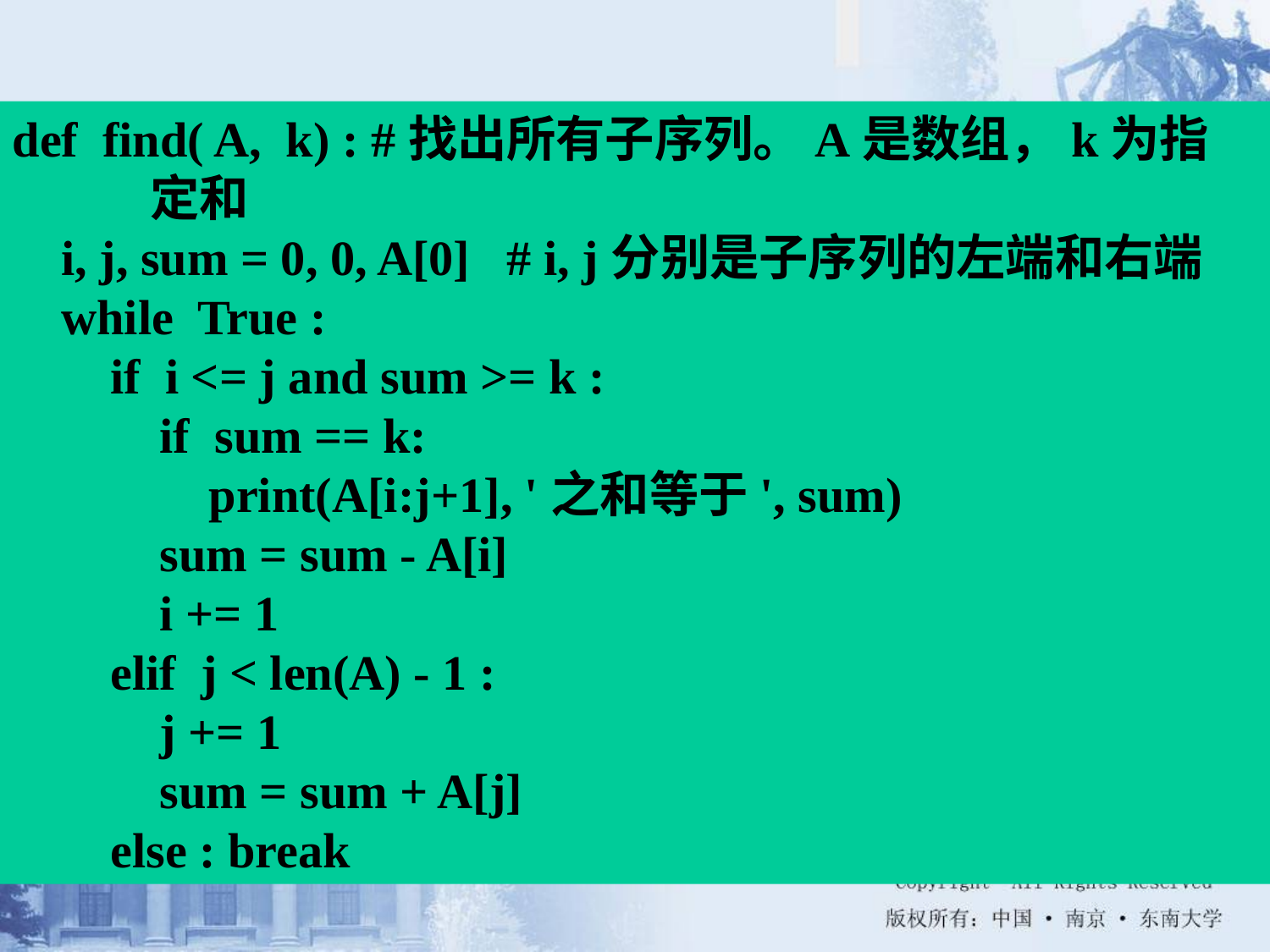

def  find( A,  k) : #找出所有子序列。A是数组，k为指定和
    i, j, sum = 0, 0, A[0]   # i, j分别是子序列的左端和右端
    while  True :
        if  i <= j and sum >= k :
            if  sum == k:
                print(A[i:j+1], '之和等于', sum)
            sum = sum - A[i]
            i += 1
        elif  j < len(A) - 1 :
            j += 1
            sum = sum + A[j]
        else : break